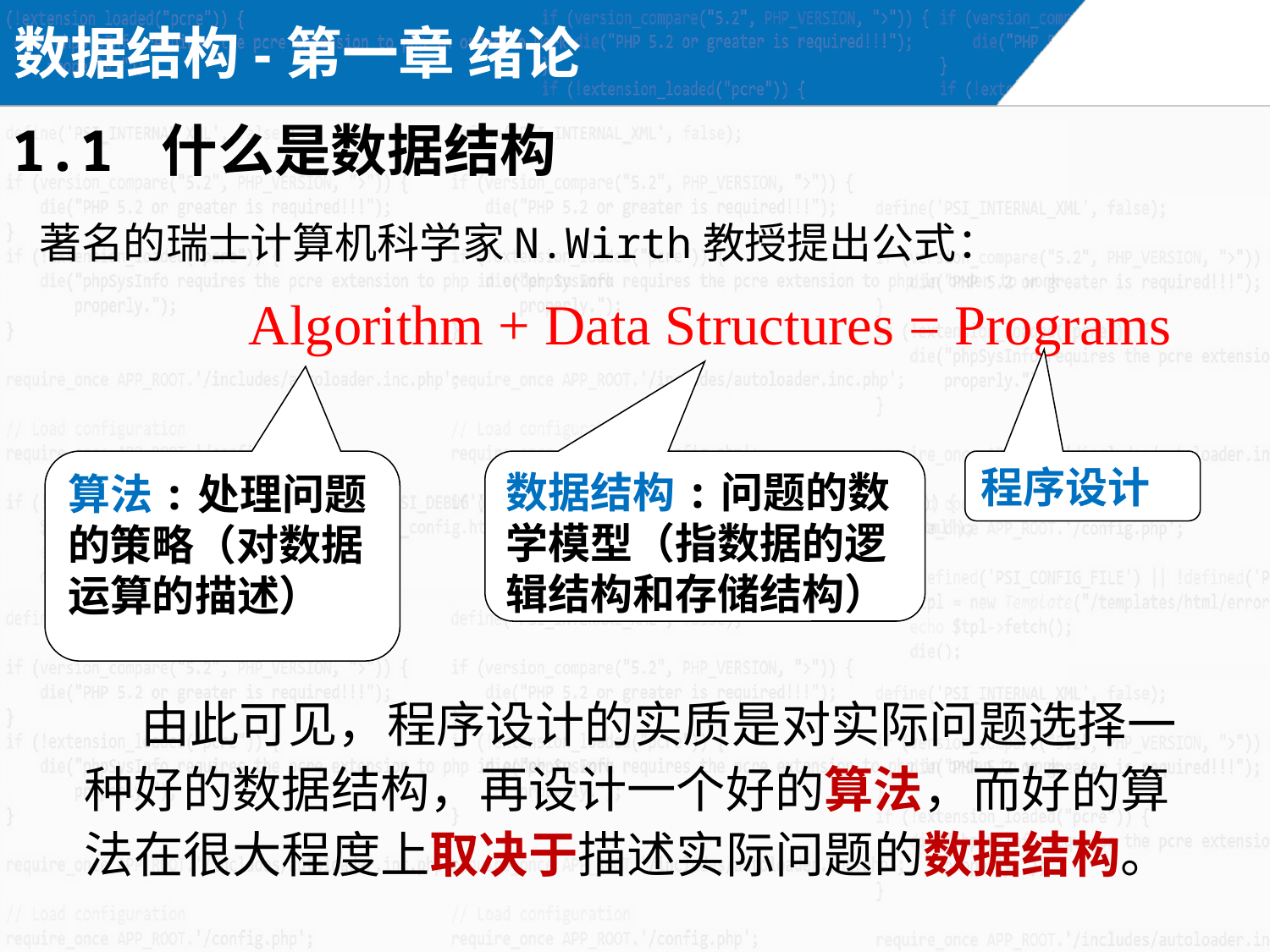

数据结构-第一章 绪论
1.1 什么是数据结构
著名的瑞士计算机科学家N.Wirth教授提出公式：
                Algorithm + Data Structures = Programs
算法:处理问题的策略（对数据运算的描述）
数据结构:问题的数学模型（指数据的逻辑结构和存储结构）
程序设计
    由此可见，程序设计的实质是对实际问题选择一种好的数据结构，再设计一个好的算法，而好的算法在很大程度上取决于描述实际问题的数据结构。